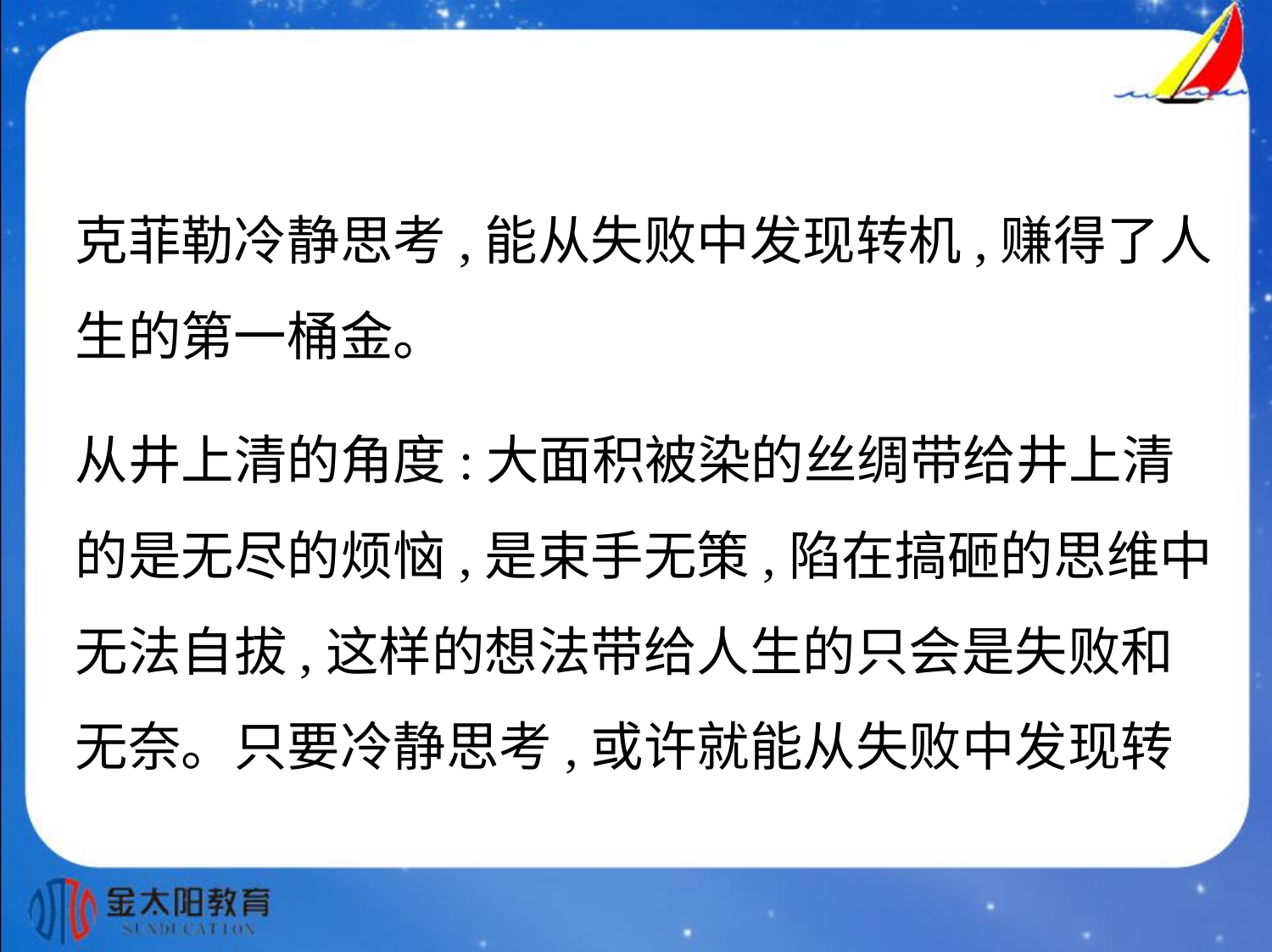

克菲勒冷静思考,能从失败中发现转机,赚得了人
生的第一桶金。
从井上清的角度:大面积被染的丝绸带给井上清
的是无尽的烦恼,是束手无策,陷在搞砸的思维中
无法自拔,这样的想法带给人生的只会是失败和
无奈。只要冷静思考,或许就能从失败中发现转